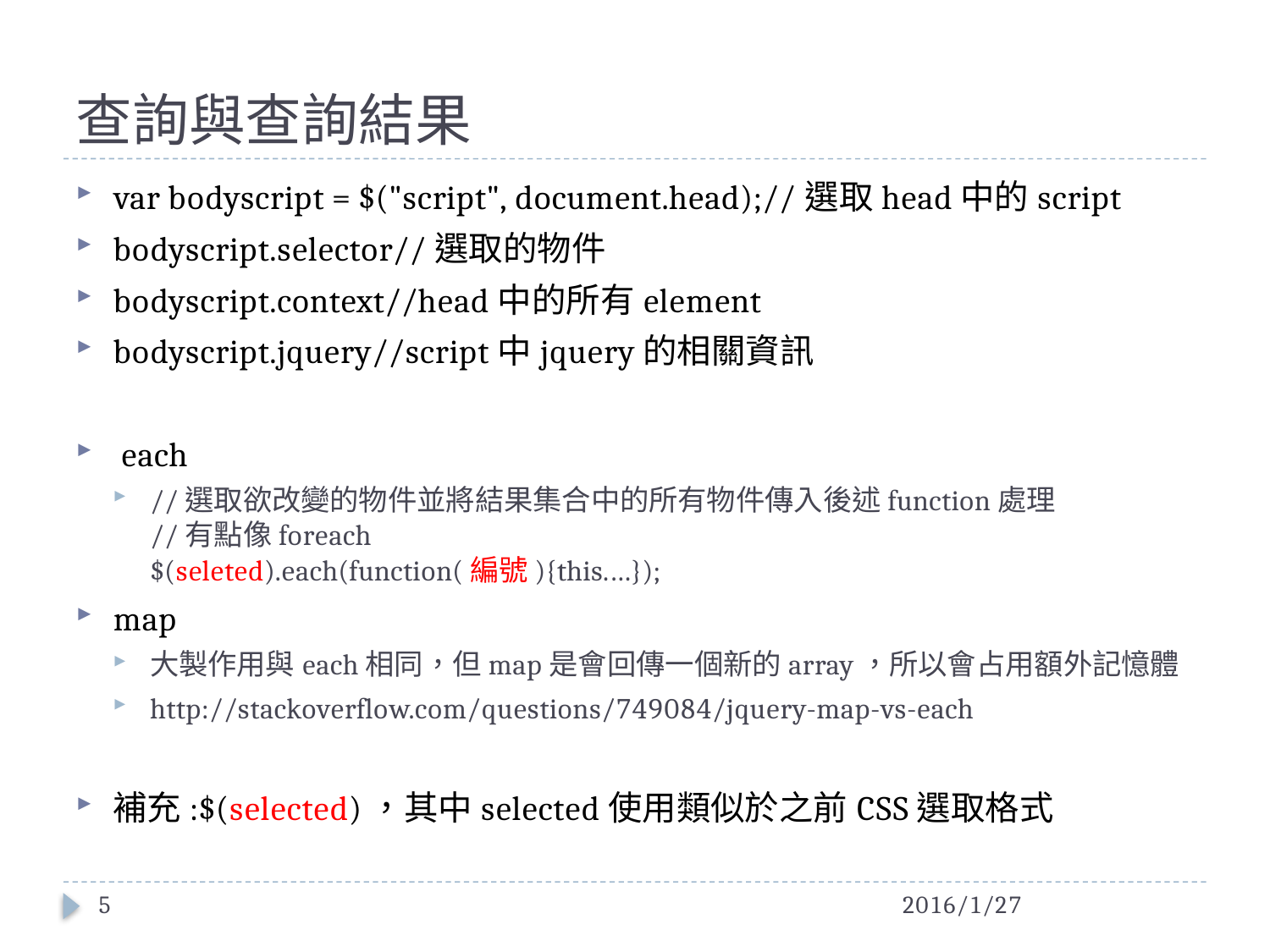

# 查詢與查詢結果
var bodyscript = $("script", document.head);//選取head中的script
bodyscript.selector//選取的物件
bodyscript.context//head中的所有element
bodyscript.jquery//script中jquery的相關資訊

 each
//選取欲改變的物件並將結果集合中的所有物件傳入後述function處理
//有點像foreach
$(seleted).each(function(編號){this.…});
map
大製作用與each相同，但map是會回傳一個新的array，所以會占用額外記憶體
http://stackoverflow.com/questions/749084/jquery-map-vs-each

補充:$(selected)，其中selected使用類似於之前CSS選取格式

5
2016/1/27